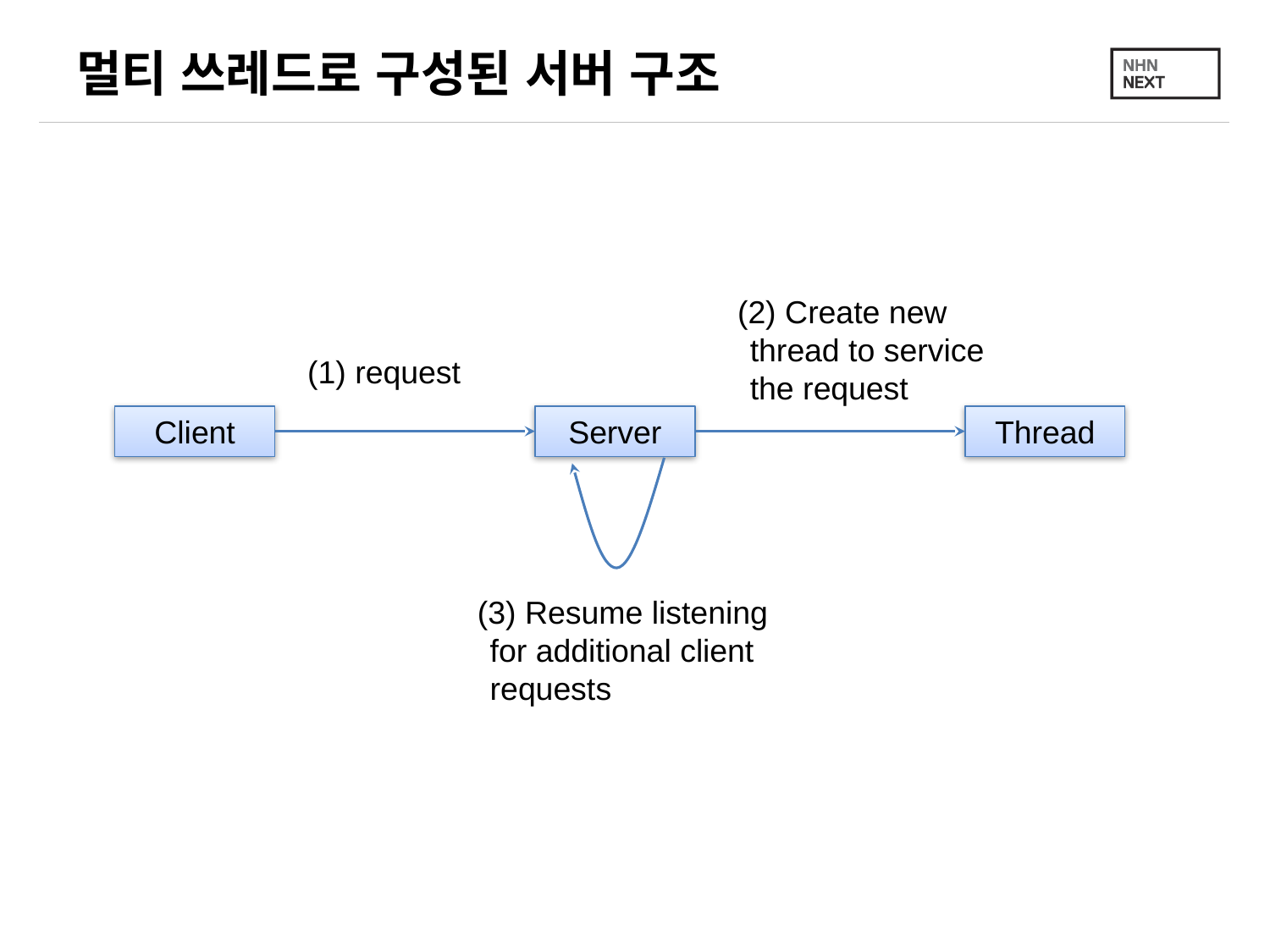

# 멀티 쓰레드로 구성된 서버 구조
(2) Create new thread to service the request
(1) request
Client
Server
Thread

(3) Resume listening for additional client requests